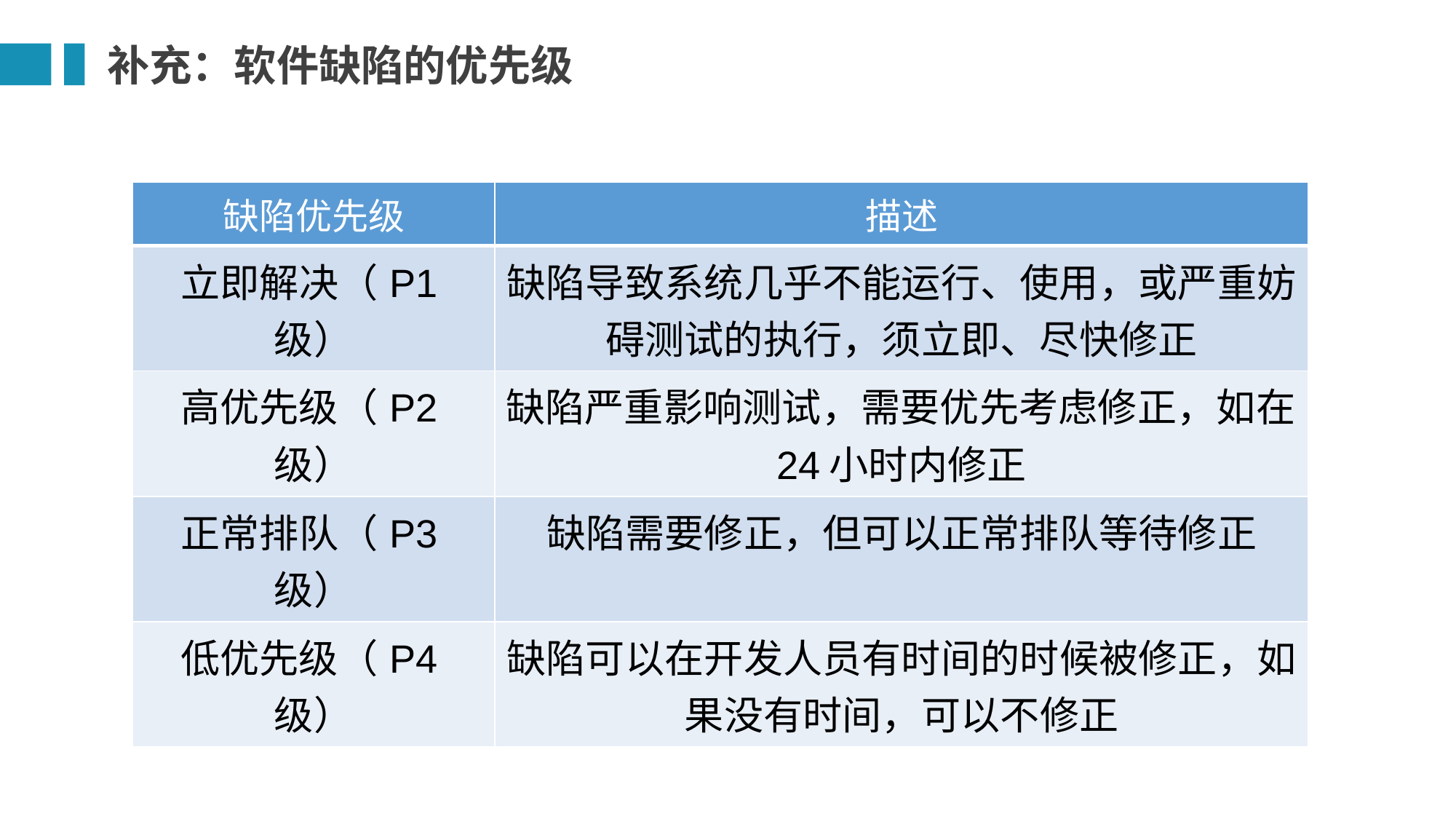

补充：软件缺陷的优先级

| 缺陷优先级 | 描述 |
| --- | --- |
| 立即解决（P1级） | 缺陷导致系统几乎不能运行、使用，或严重妨碍测试的执行，须立即、尽快修正 |
| 高优先级（P2级） | 缺陷严重影响测试，需要优先考虑修正，如在24小时内修正 |
| 正常排队（P3级） | 缺陷需要修正，但可以正常排队等待修正 |
| 低优先级（P4级） | 缺陷可以在开发人员有时间的时候被修正，如果没有时间，可以不修正 |
83